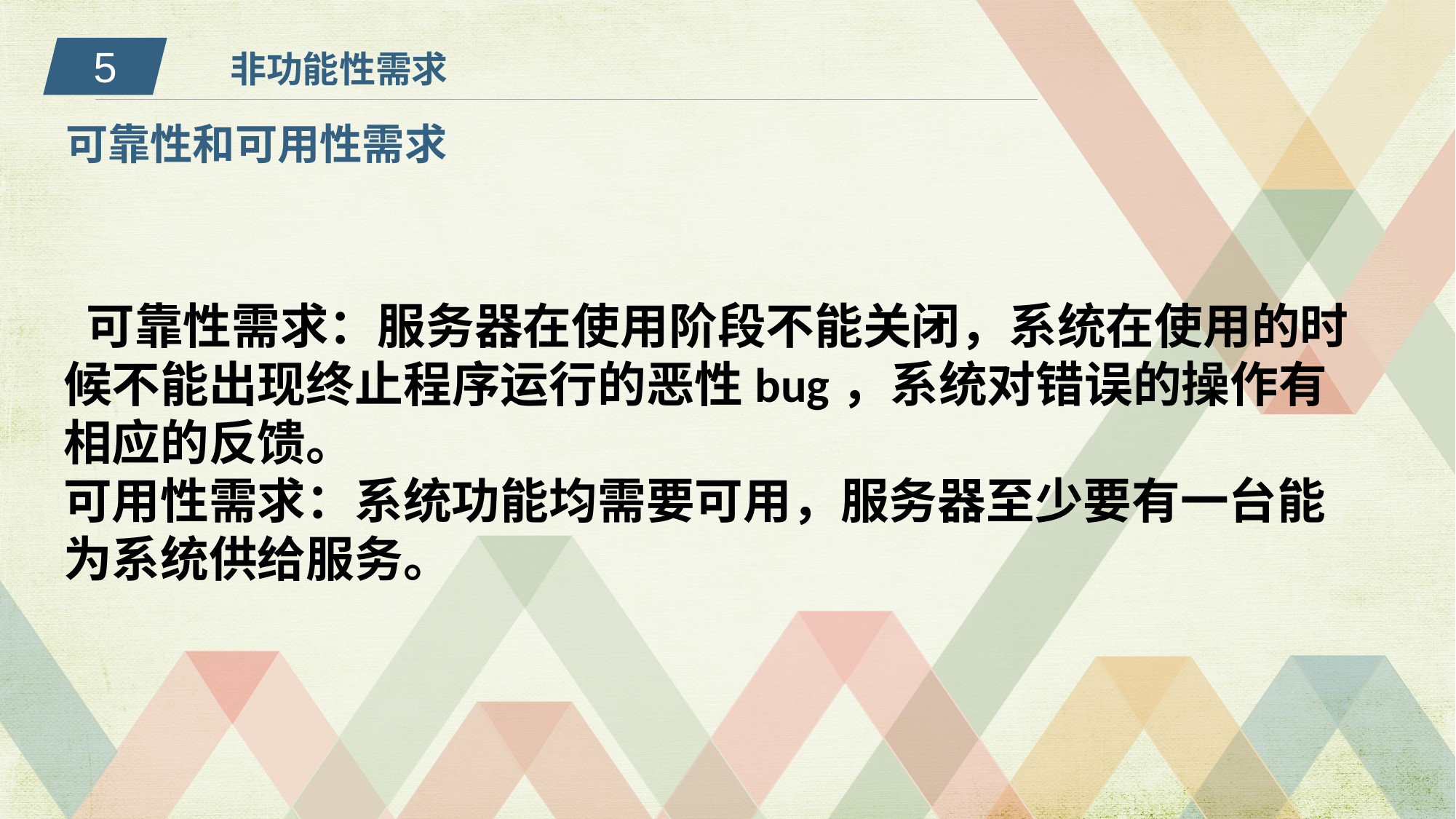

5

非功能性需求
可靠性和可用性需求

 可靠性需求：服务器在使用阶段不能关闭，系统在使用的时候不能出现终止程序运行的恶性bug，系统对错误的操作有相应的反馈。
可用性需求：系统功能均需要可用，服务器至少要有一台能为系统供给服务。